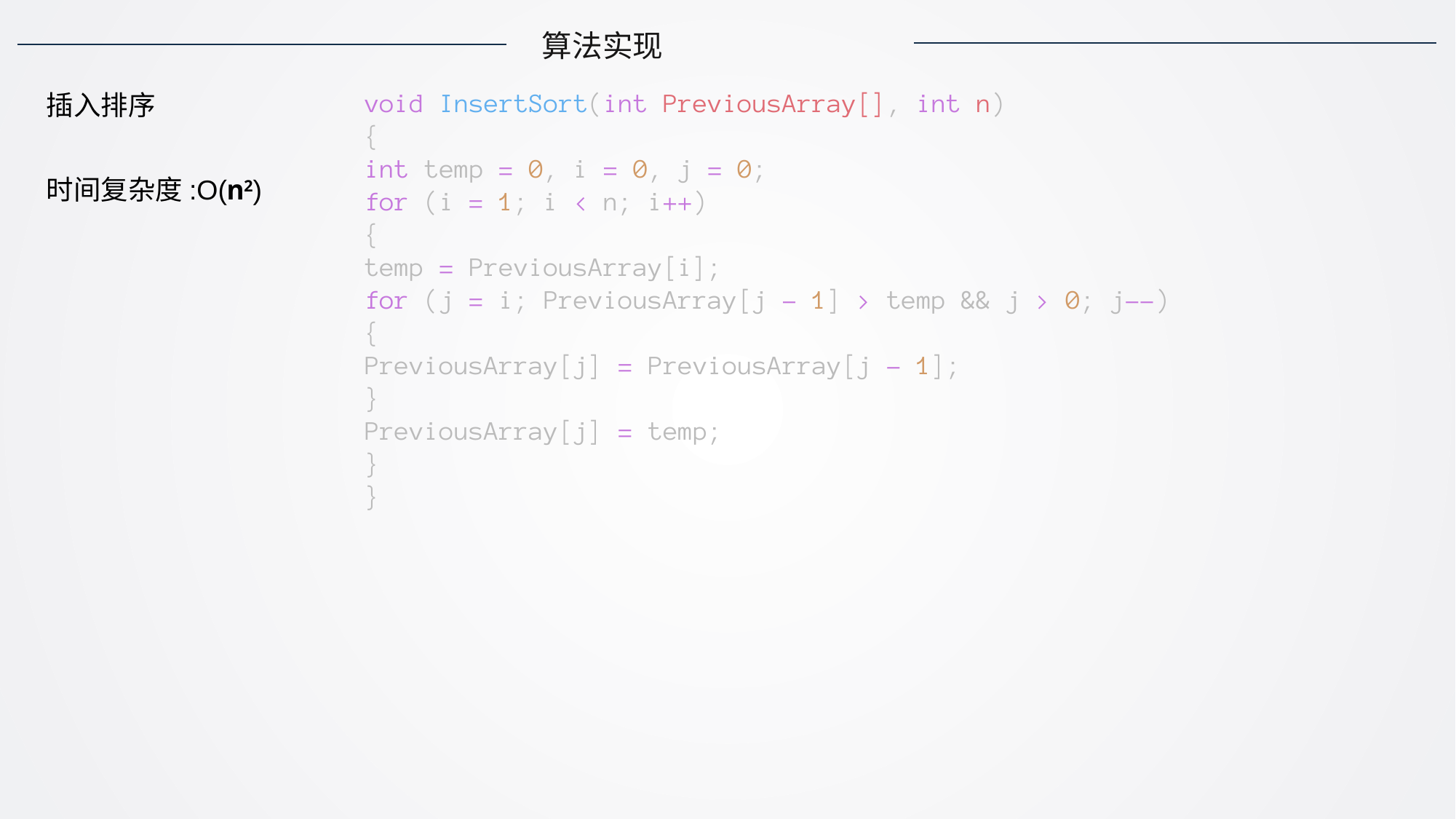

算法实现

void InsertSort(int PreviousArray[], int n)
{
int temp = 0, i = 0, j = 0;
for (i = 1; i < n; i++)
{
temp = PreviousArray[i];
for (j = i; PreviousArray[j - 1] > temp && j > 0; j--)
{
PreviousArray[j] = PreviousArray[j - 1];
}
PreviousArray[j] = temp;
}
}

插入排序
时间复杂度:O(n2)